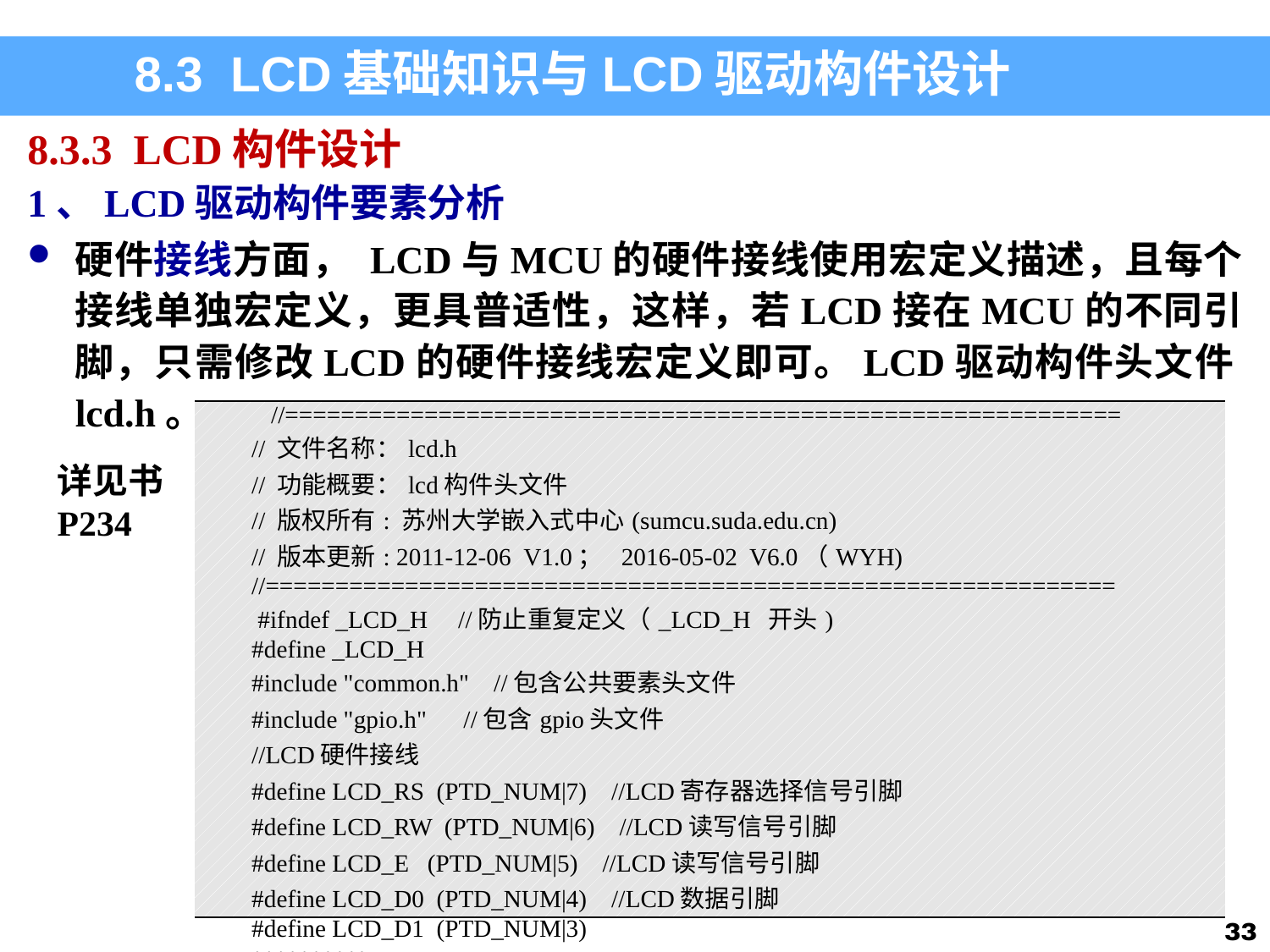

8.3  LCD基础知识与LCD驱动构件设计
8.3.3  LCD构件设计
1、LCD驱动构件要素分析
硬件接线方面， LCD与MCU的硬件接线使用宏定义描述，且每个接线单独宏定义，更具普适性，这样，若LCD接在MCU的不同引脚，只需修改LCD的硬件接线宏定义即可。LCD驱动构件头文件lcd.h。
| //============================================================ // 文件名称：lcd.h // 功能概要：lcd构件头文件 // 版权所有: 苏州大学嵌入式中心(sumcu.suda.edu.cn) // 版本更新: 2011-12-06 V1.0； 2016-05-02 V6.0（WYH) //=============================================================  #ifndef \_LCD\_H //防止重复定义（\_LCD\_H 开头) #define \_LCD\_H #include "common.h" //包含公共要素头文件 #include "gpio.h" //包含gpio头文件 //LCD硬件接线 #define LCD\_RS (PTD\_NUM|7) //LCD寄存器选择信号引脚 #define LCD\_RW (PTD\_NUM|6) //LCD读写信号引脚 #define LCD\_E (PTD\_NUM|5) //LCD读写信号引脚 #define LCD\_D0 (PTD\_NUM|4) //LCD数据引脚 #define LCD\_D1 (PTD\_NUM|3) ………. |
| --- |
详见书P234
33